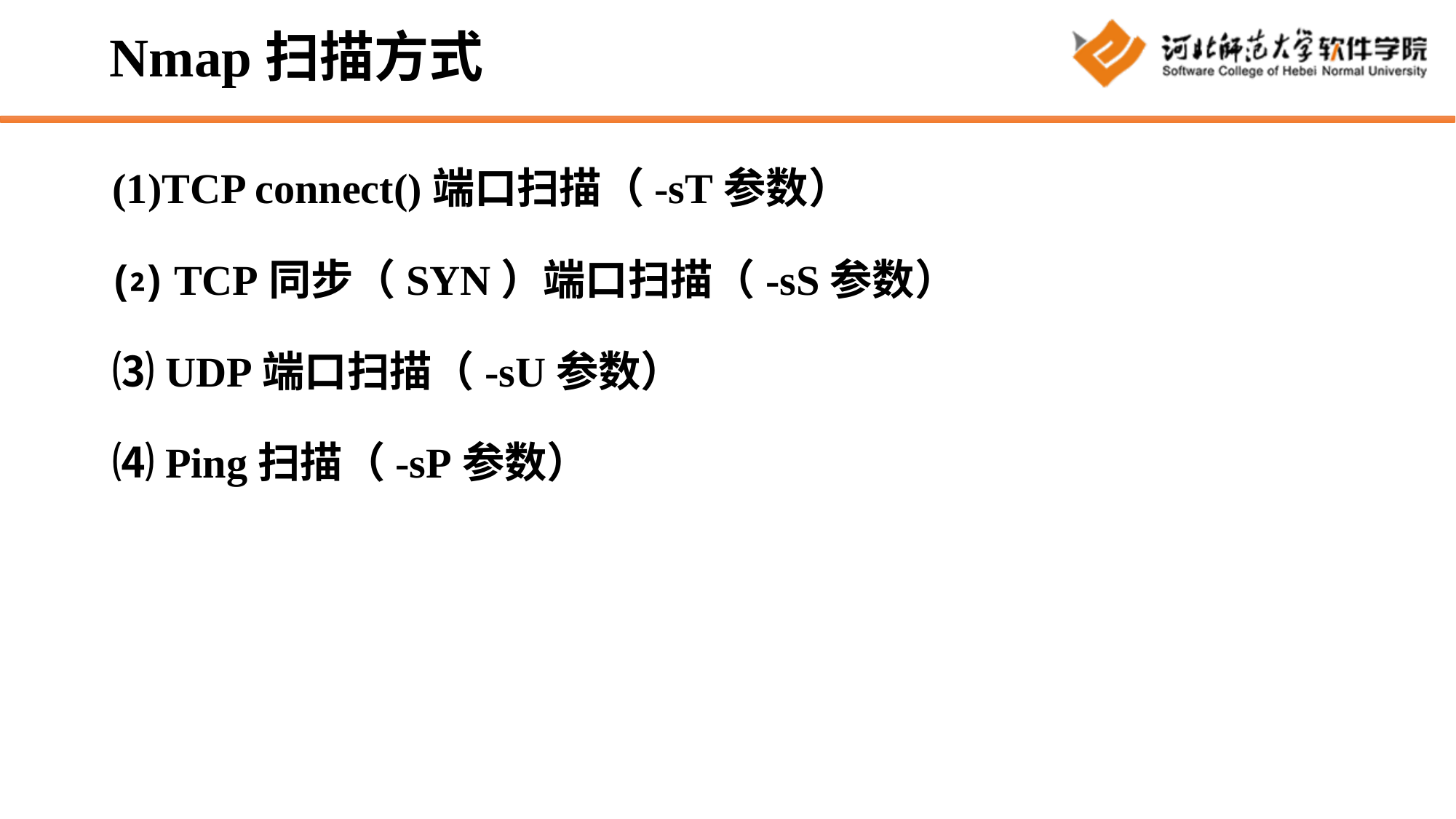

# Nmap扫描方式
(1)TCP connect()端口扫描（-sT参数）
⑵ TCP同步（SYN）端口扫描（-sS参数）
⑶ UDP端口扫描（-sU参数）
⑷ Ping扫描（-sP参数）